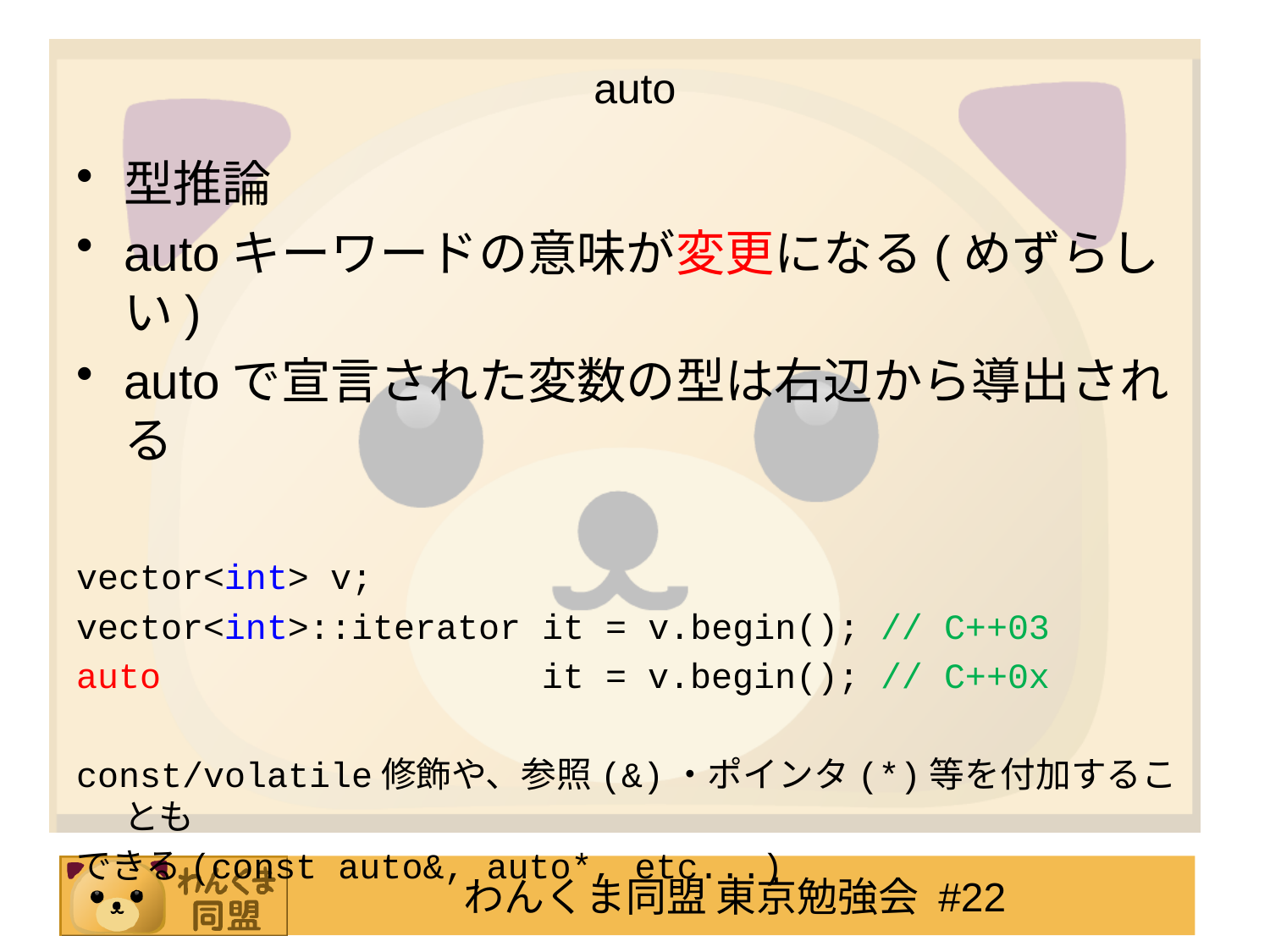

# auto
型推論
autoキーワードの意味が変更になる(めずらしい)
autoで宣言された変数の型は右辺から導出される

vector<int> v;
vector<int>::iterator it = v.begin(); // C++03
auto                  it = v.begin(); // C++0x

const/volatile修飾や、参照(&)・ポインタ(*)等を付加することも
できる(const auto&, auto*, etc...)